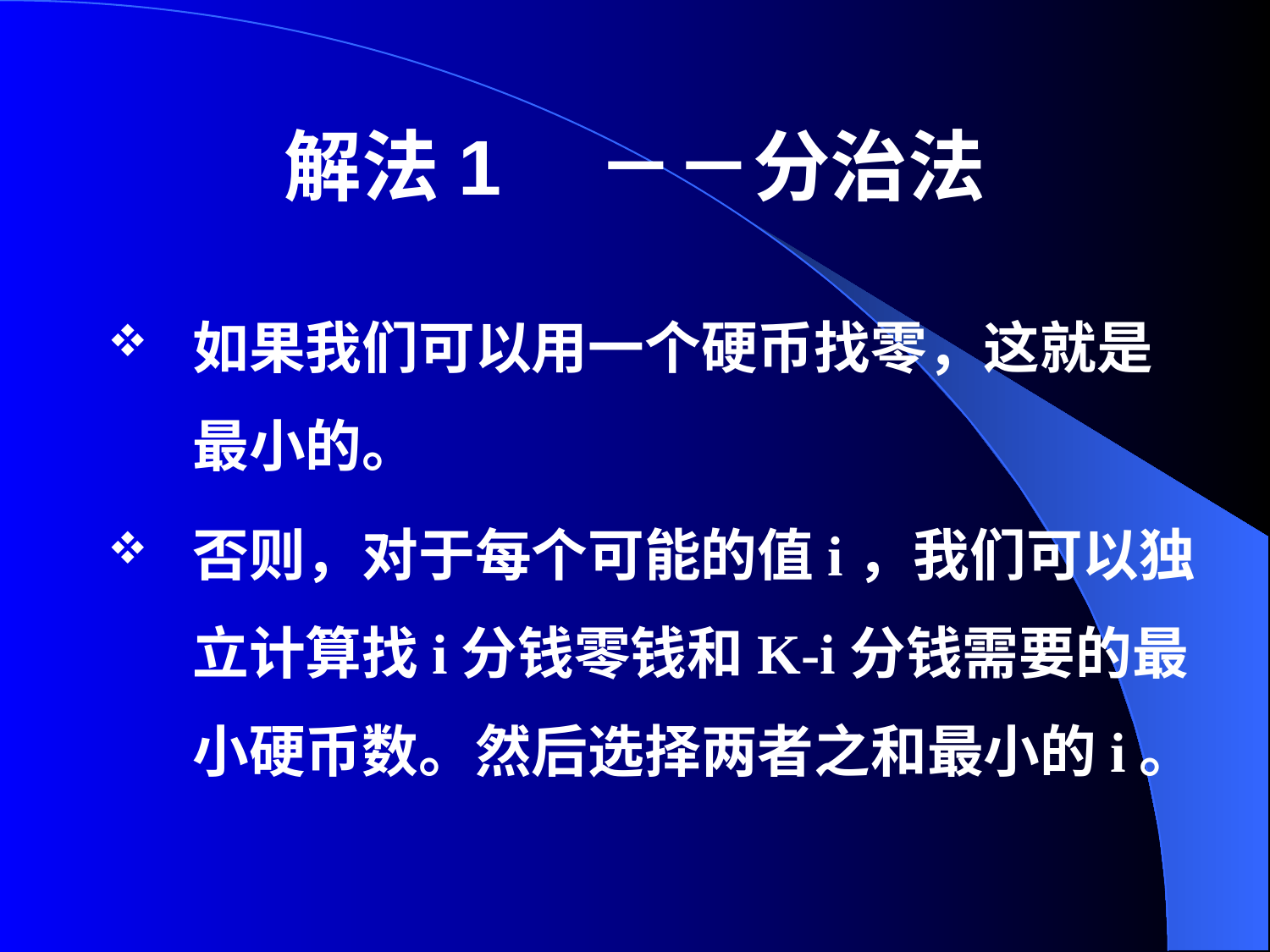

# 解法1　－－分治法
如果我们可以用一个硬币找零，这就是最小的。
否则，对于每个可能的值i，我们可以独立计算找i分钱零钱和K-i分钱需要的最小硬币数。然后选择两者之和最小的i。